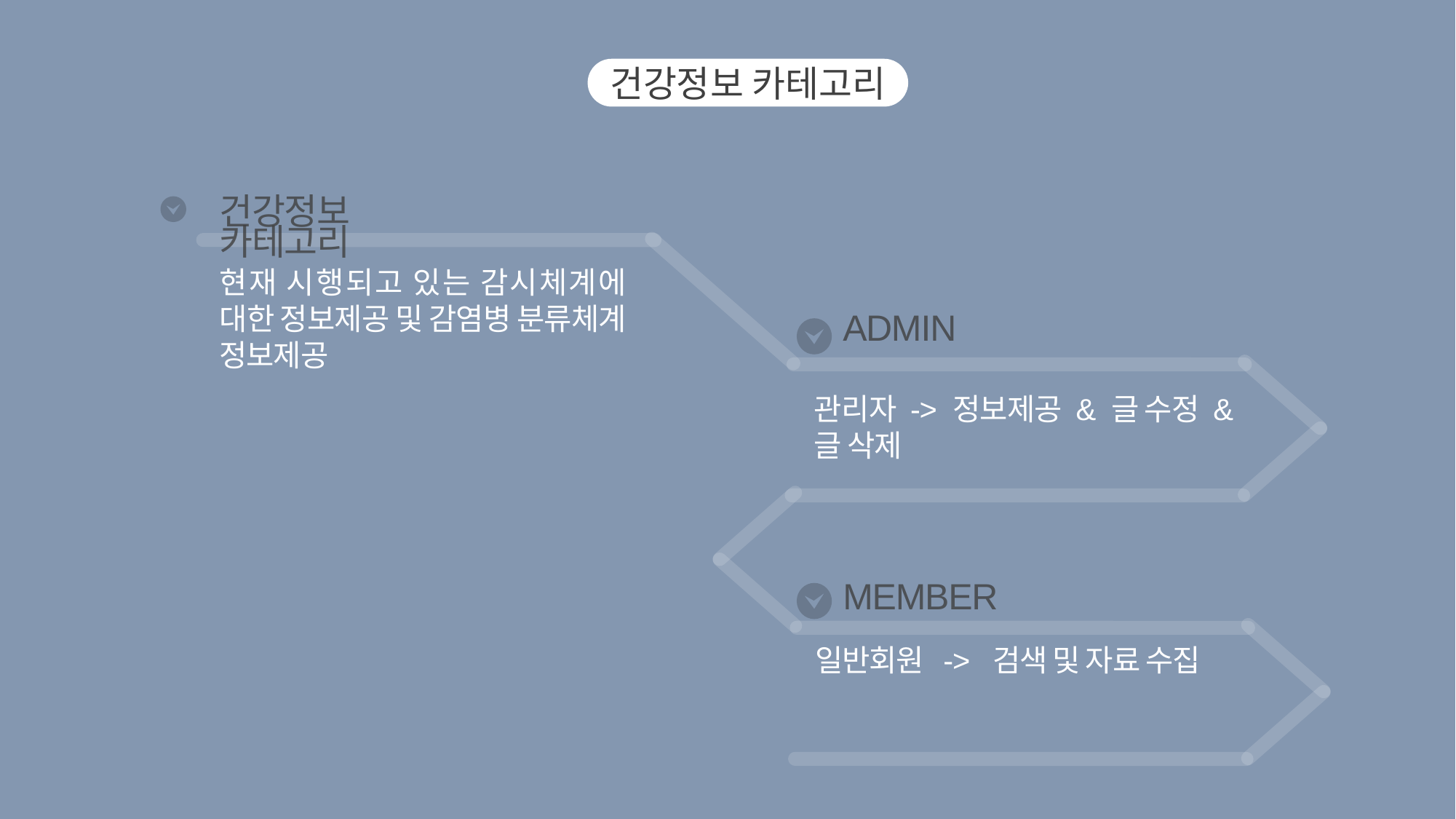

건강정보 카테고리

건강정보 카테고리
현재 시행되고 있는 감시체계에 대한 정보제공 및 감염병 분류체계 정보제공

ADMIN
관리자 -> 정보제공 & 글 수정 &글 삭제

MEMBER

일반회원  ->  검색 및 자료 수집